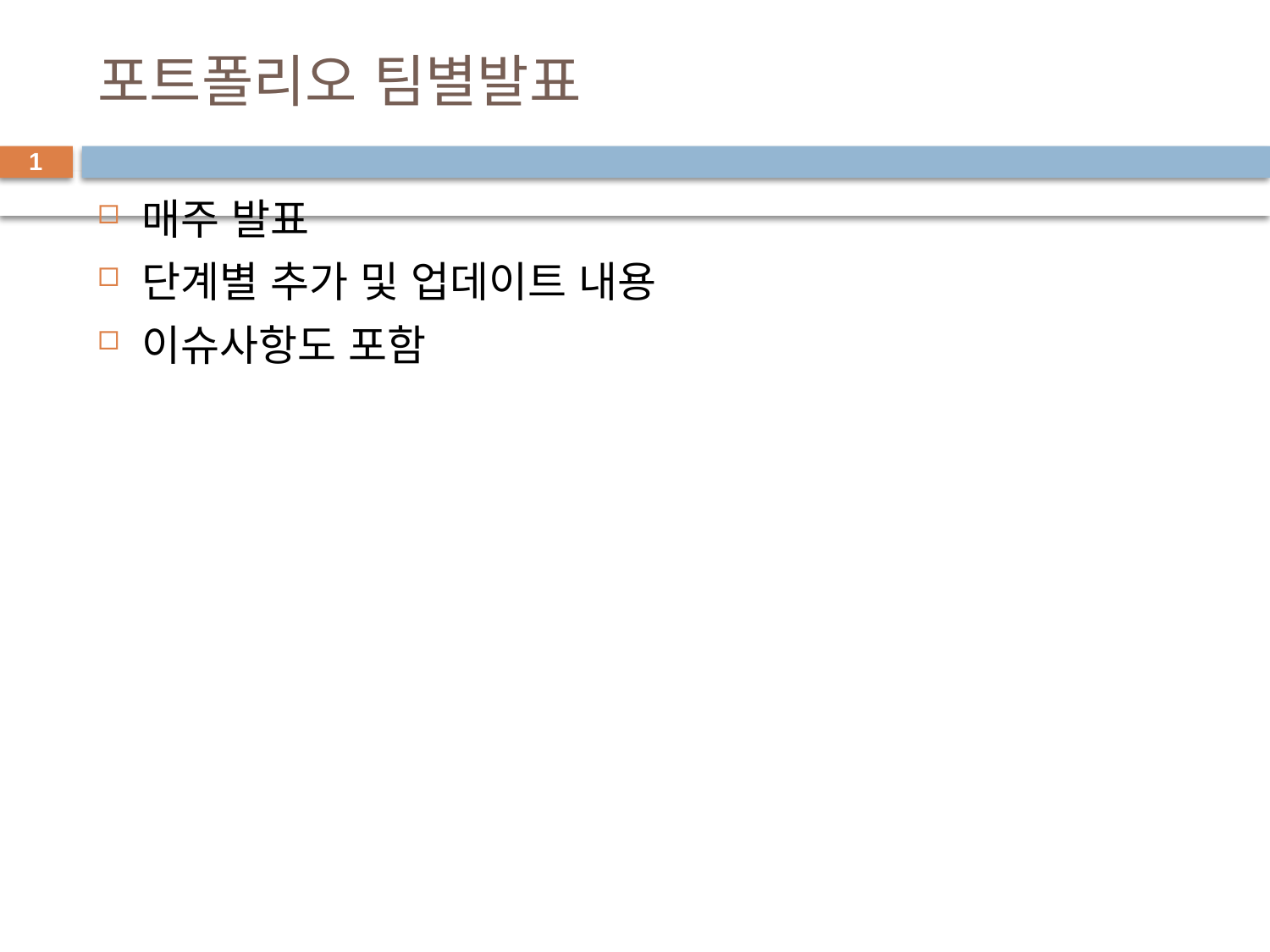

# 포트폴리오 팀별발표
1
매주 발표
단계별 추가 및 업데이트 내용
이슈사항도 포함